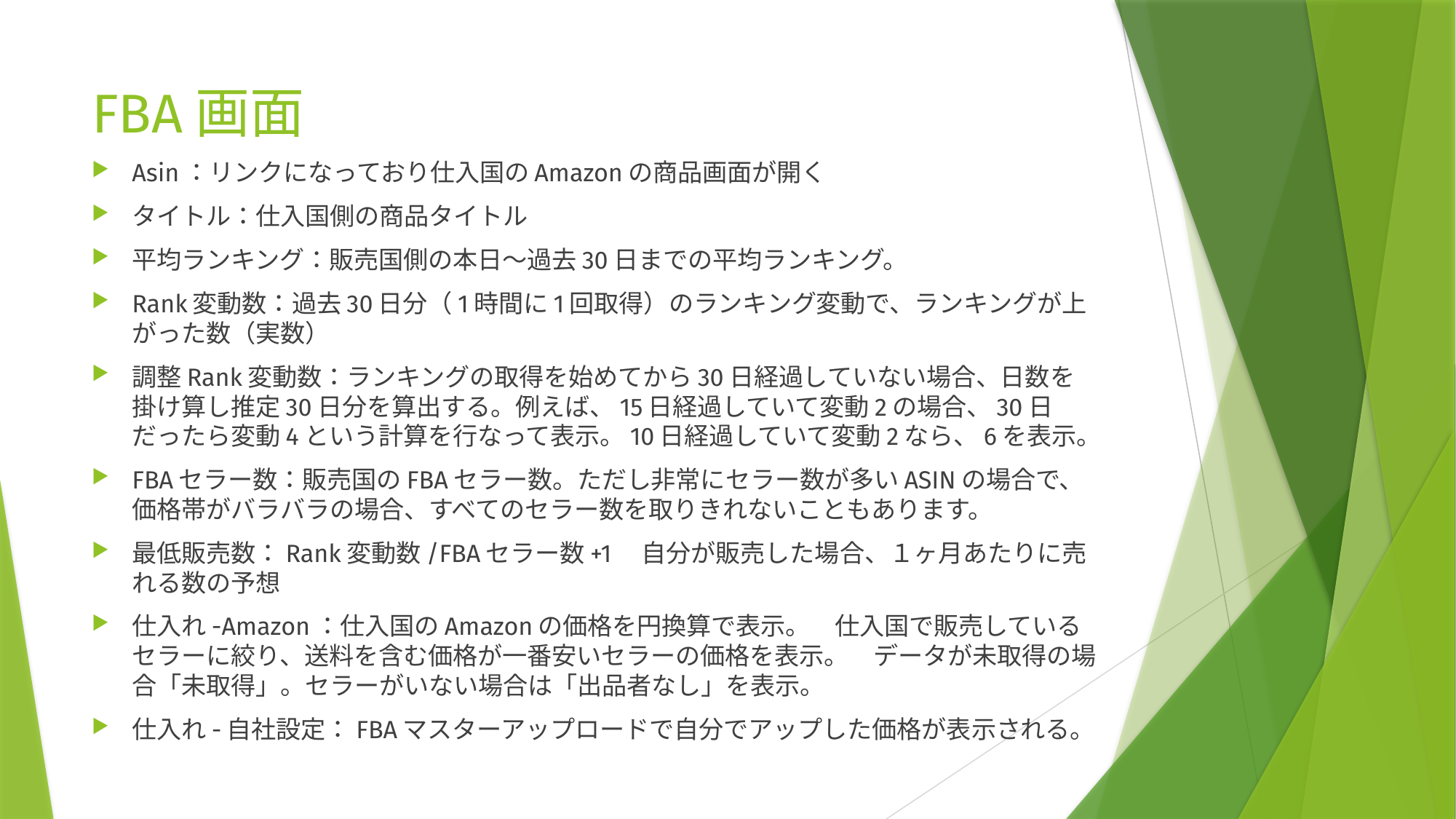

# FBA画面
Asin：リンクになっており仕入国のAmazonの商品画面が開く
タイトル：仕入国側の商品タイトル
平均ランキング：販売国側の本日〜過去30日までの平均ランキング。
Rank変動数：過去30日分（1時間に1回取得）のランキング変動で、ランキングが上がった数（実数）
調整Rank変動数：ランキングの取得を始めてから30日経過していない場合、日数を掛け算し推定30日分を算出する。例えば、15日経過していて変動2の場合、30日だったら変動4という計算を行なって表示。10日経過していて変動2なら、6を表示。
FBAセラー数：販売国のFBAセラー数。ただし非常にセラー数が多いASINの場合で、価格帯がバラバラの場合、すべてのセラー数を取りきれないこともあります。
最低販売数：Rank変動数/FBAセラー数+1　自分が販売した場合、１ヶ月あたりに売れる数の予想
仕入れ-Amazon：仕入国のAmazonの価格を円換算で表示。　仕入国で販売しているセラーに絞り、送料を含む価格が一番安いセラーの価格を表示。　データが未取得の場合「未取得」。セラーがいない場合は「出品者なし」を表示。
仕入れ-自社設定：FBAマスターアップロードで自分でアップした価格が表示される。